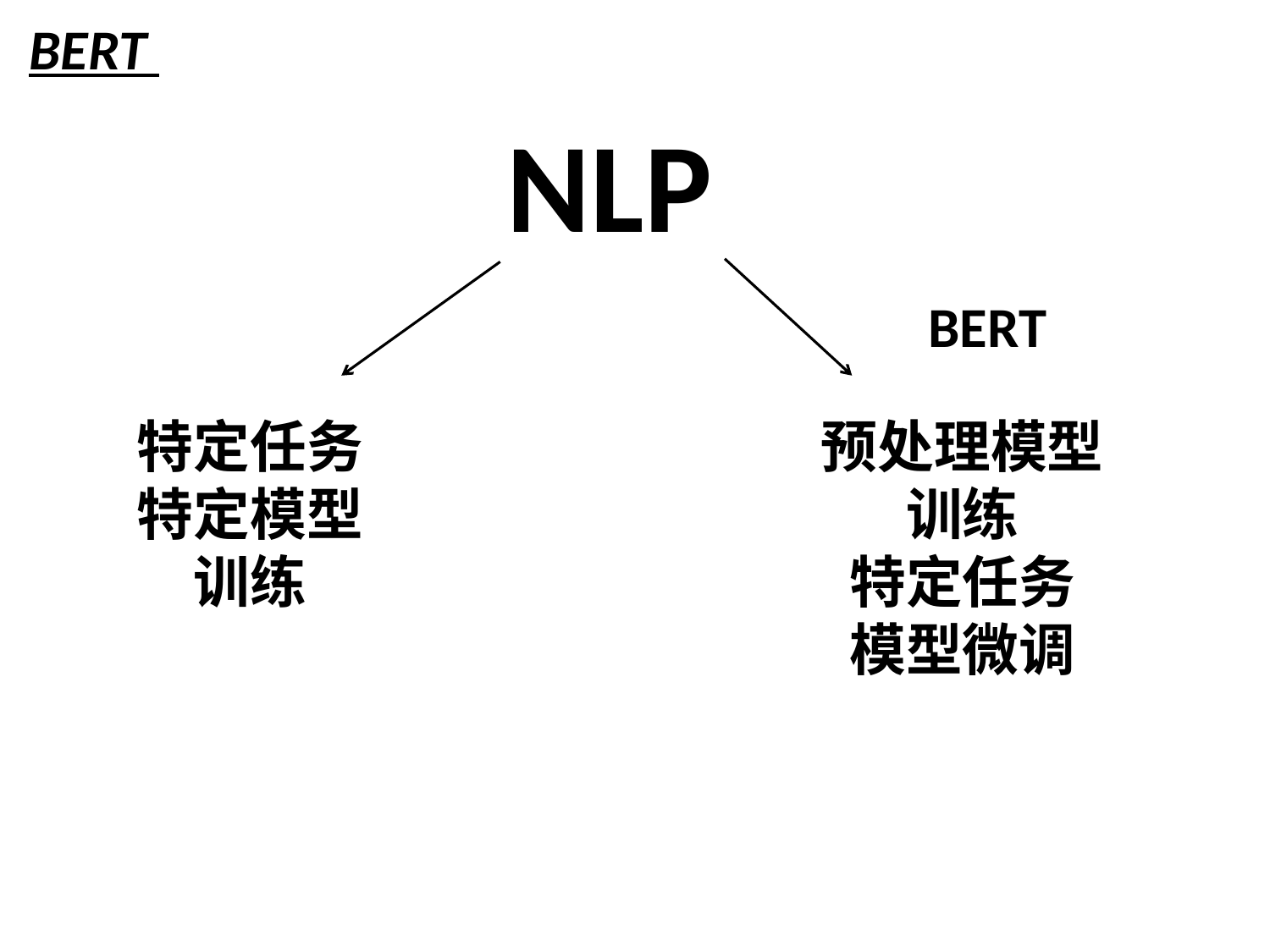

BERT
NLP
BERT
特定任务
特定模型
训练
预处理模型
训练
特定任务
模型微调